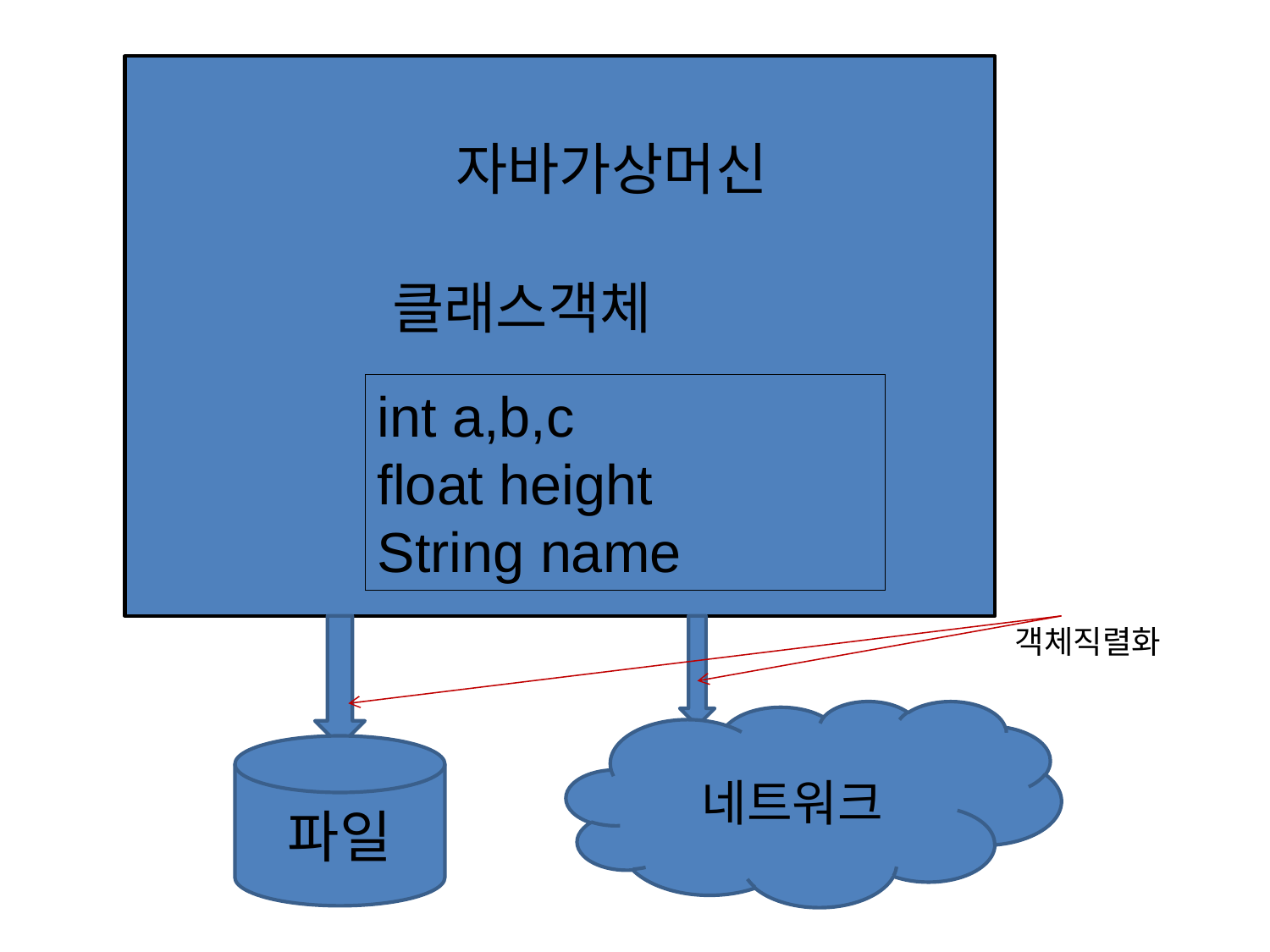

자바가상머신
클래스객체
int a,b,c
float height
String name

객체직렬화

파일
네트워크